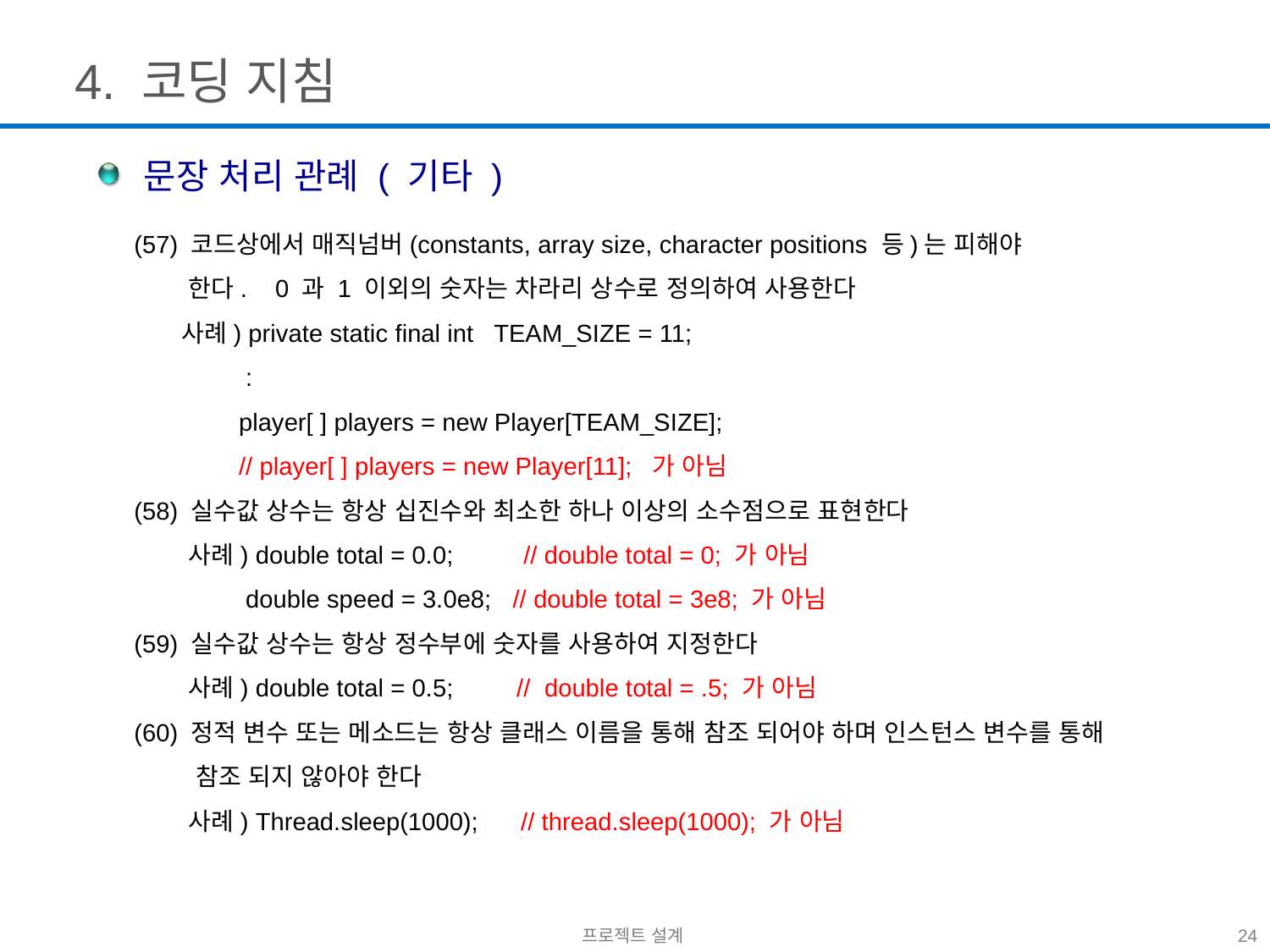

4. 코딩 지침
 문장 처리 관례 ( 기타 )
(57) 코드상에서 매직넘버(constants, array size, character positions 등)는 피해야
       한다.    0 과 1 이외의 숫자는 차라리 상수로 정의하여 사용한다
      사례) private static final int   TEAM_SIZE = 11;
                :
               player[ ] players = new Player[TEAM_SIZE];
               // player[ ] players = new Player[11];  가 아님
(58) 실수값 상수는 항상 십진수와 최소한 하나 이상의 소수점으로 표현한다
       사례) double total = 0.0;          // double total = 0; 가 아님
                double speed = 3.0e8;   // double total = 3e8; 가 아님
(59) 실수값 상수는 항상 정수부에 숫자를 사용하여 지정한다
       사례) double total = 0.5;         //  double total = .5; 가 아님
(60) 정적 변수 또는 메소드는 항상 클래스 이름을 통해 참조 되어야 하며 인스턴스 변수를 통해
        참조 되지 않아야 한다
       사례) Thread.sleep(1000);      // thread.sleep(1000); 가 아님